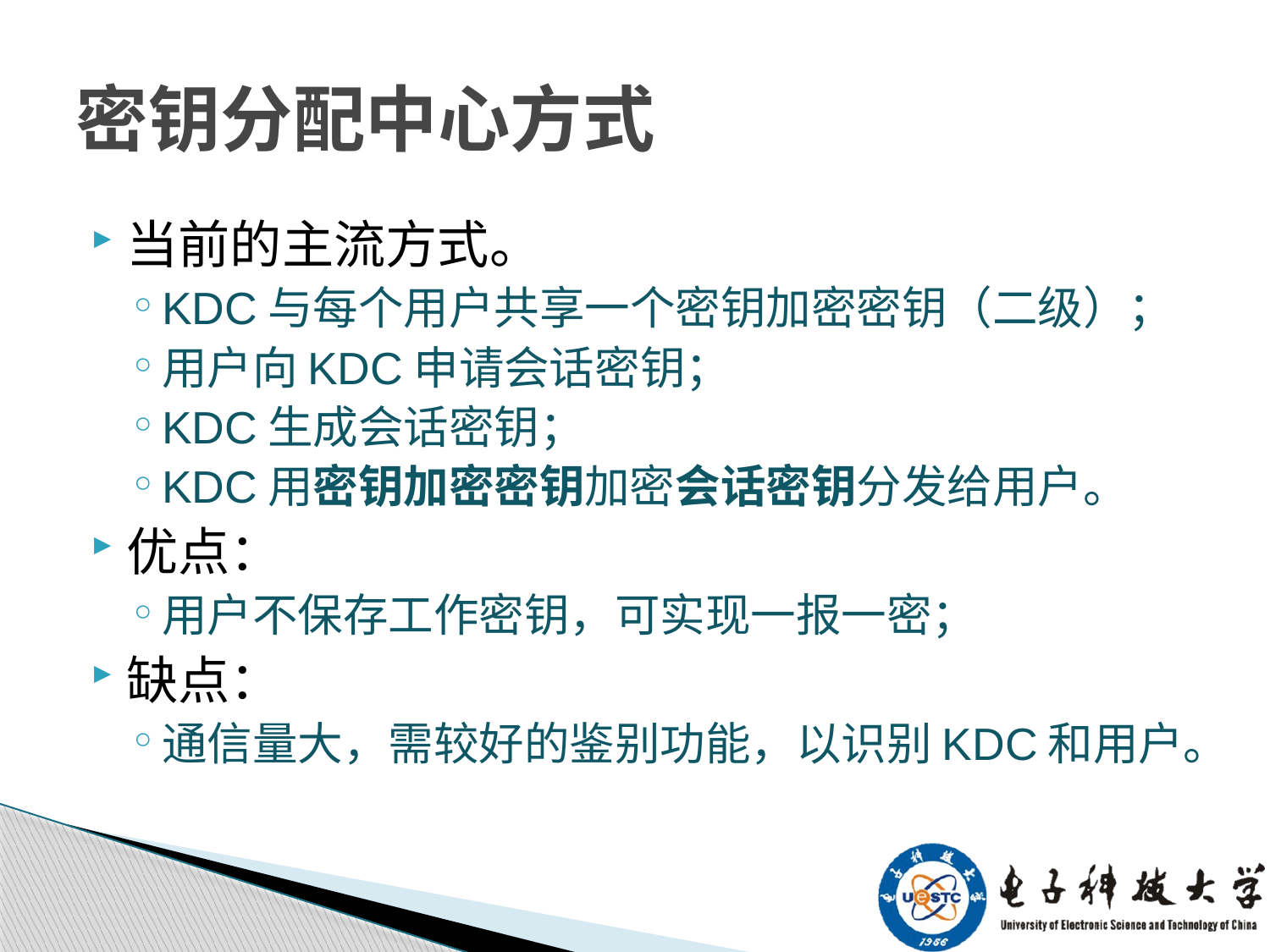

# 密钥分配中心方式
当前的主流方式。
KDC与每个用户共享一个密钥加密密钥（二级）；
用户向KDC申请会话密钥；
KDC生成会话密钥；
KDC用密钥加密密钥加密会话密钥分发给用户。
优点：
用户不保存工作密钥，可实现一报一密；
缺点：
通信量大，需较好的鉴别功能，以识别KDC和用户。